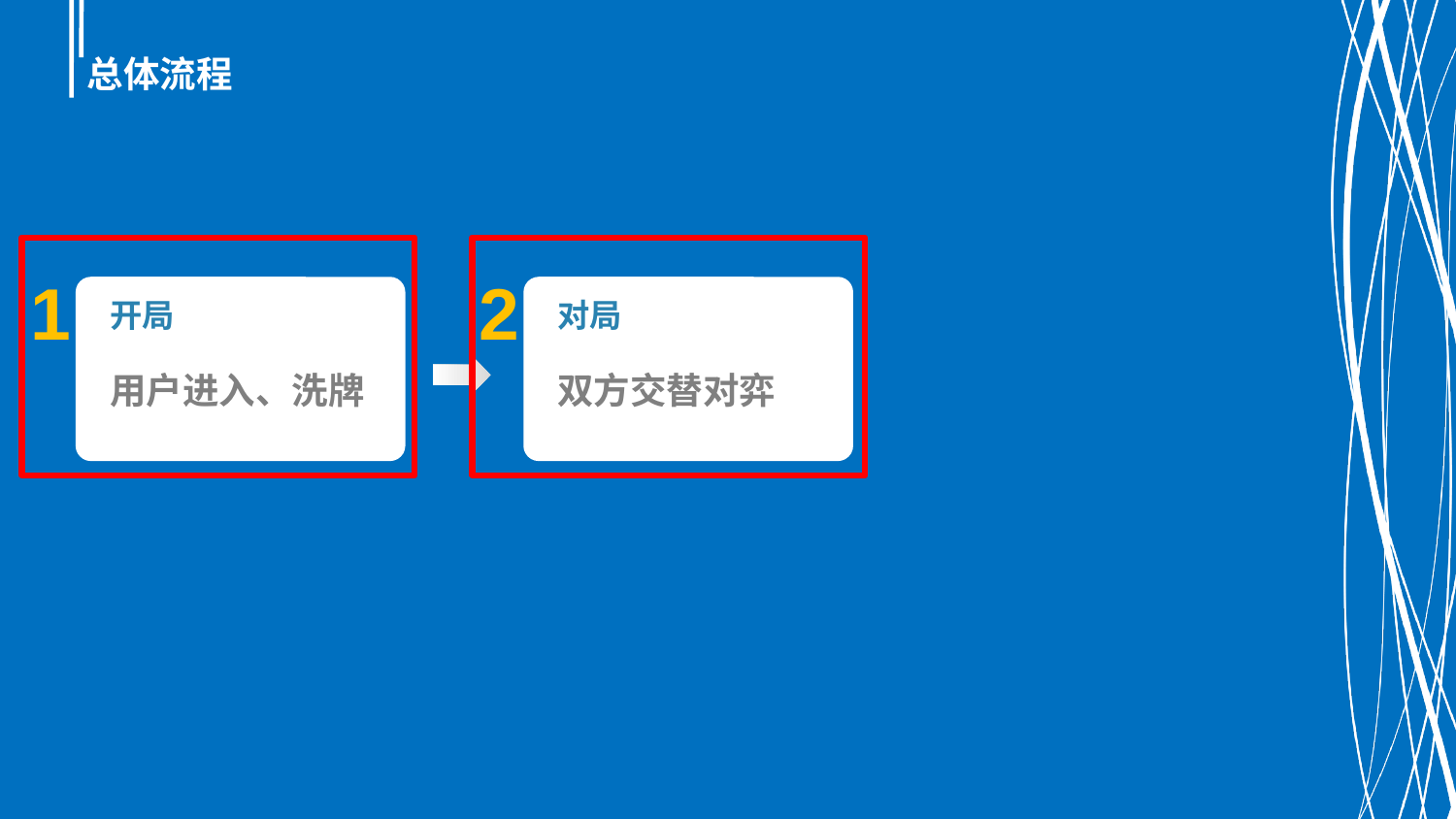

# 总体流程

1

开局
用户进入、洗牌
2

对局
双方交替对弈